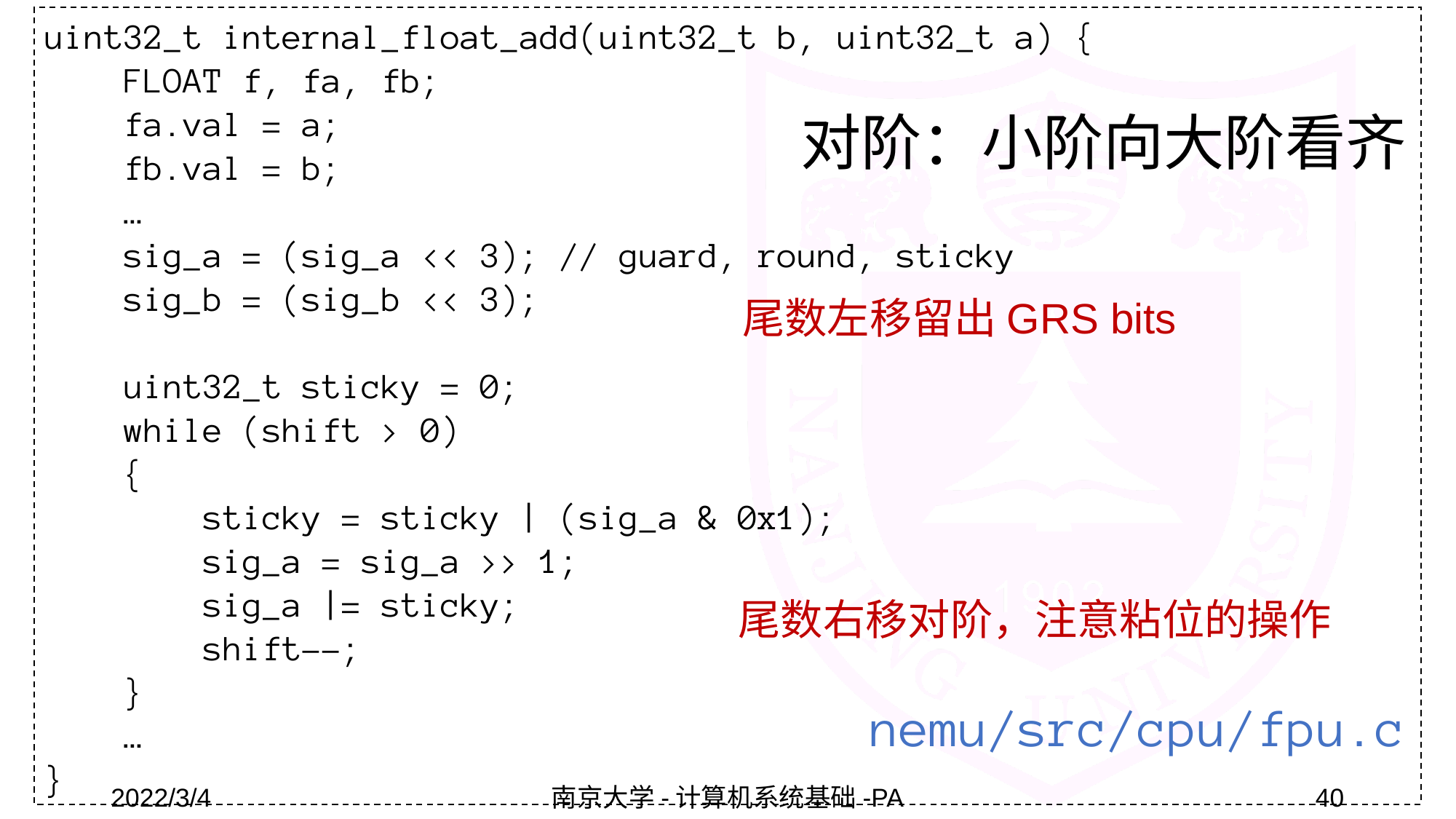

uint32_t internal_float_add(uint32_t b, uint32_t a) {
    FLOAT f, fa, fb;
    fa.val = a;
    fb.val = b;
    …
    sig_a = (sig_a << 3); // guard, round, sticky
    sig_b = (sig_b << 3);

    uint32_t sticky = 0;
    while (shift > 0)
    {
        sticky = sticky | (sig_a & 0x1);
        sig_a = sig_a >> 1;
        sig_a |= sticky;
        shift--;
    }
    …
}
对阶：小阶向大阶看齐
尾数左移留出GRS bits
尾数右移对阶，注意粘位的操作
nemu/src/cpu/fpu.c
2022/3/4
南京大学-计算机系统基础-PA
40